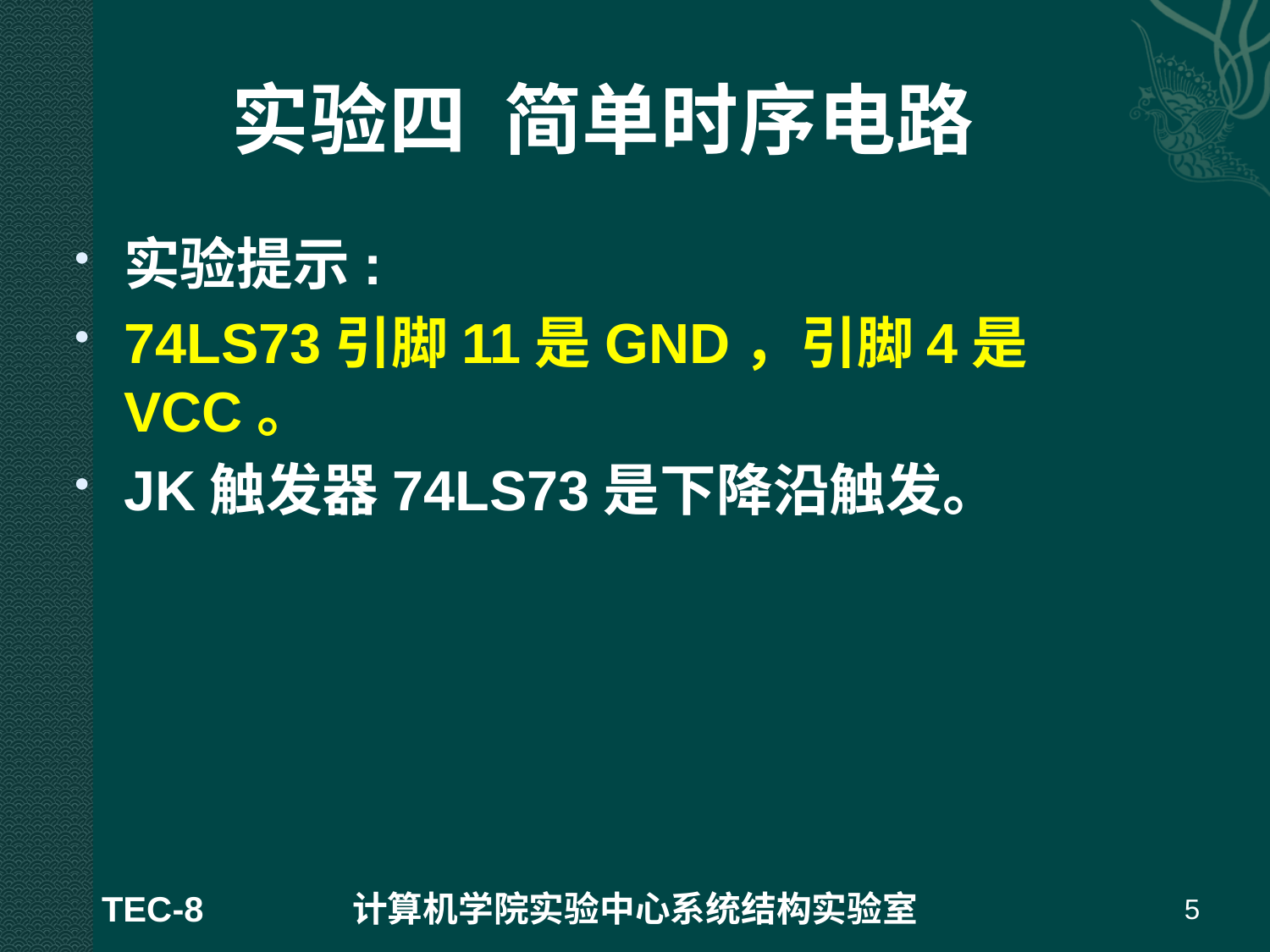

# 实验四  简单时序电路
实验提示:
74LS73引脚11是GND，引脚4是VCC。
JK触发器74LS73是下降沿触发。

TEC-8
计算机学院实验中心系统结构实验室
5